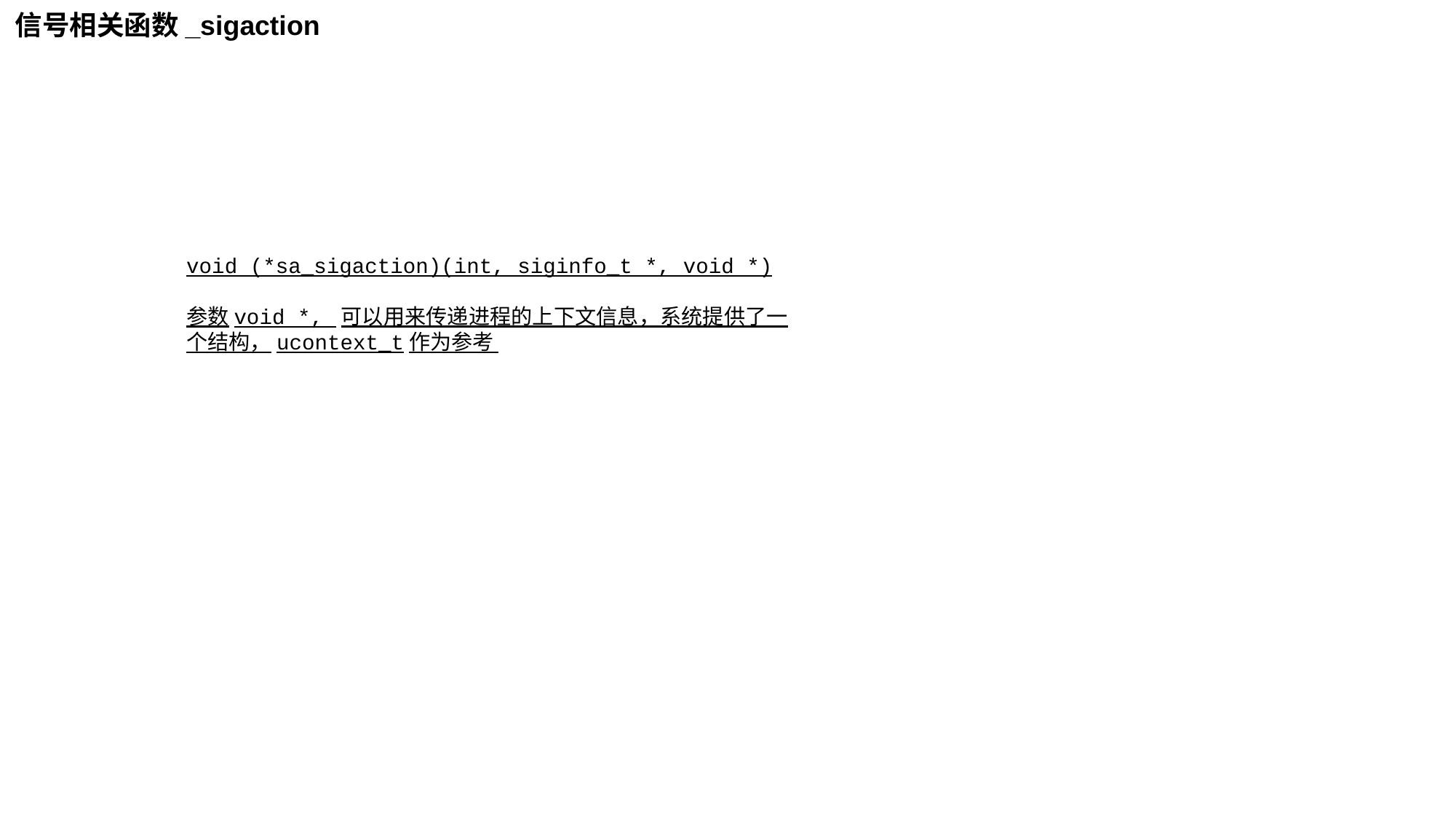

信号相关函数_sigaction
void (*sa_sigaction)(int, siginfo_t *, void *)

参数void *, 可以用来传递进程的上下文信息，系统提供了一个结构，ucontext_t作为参考